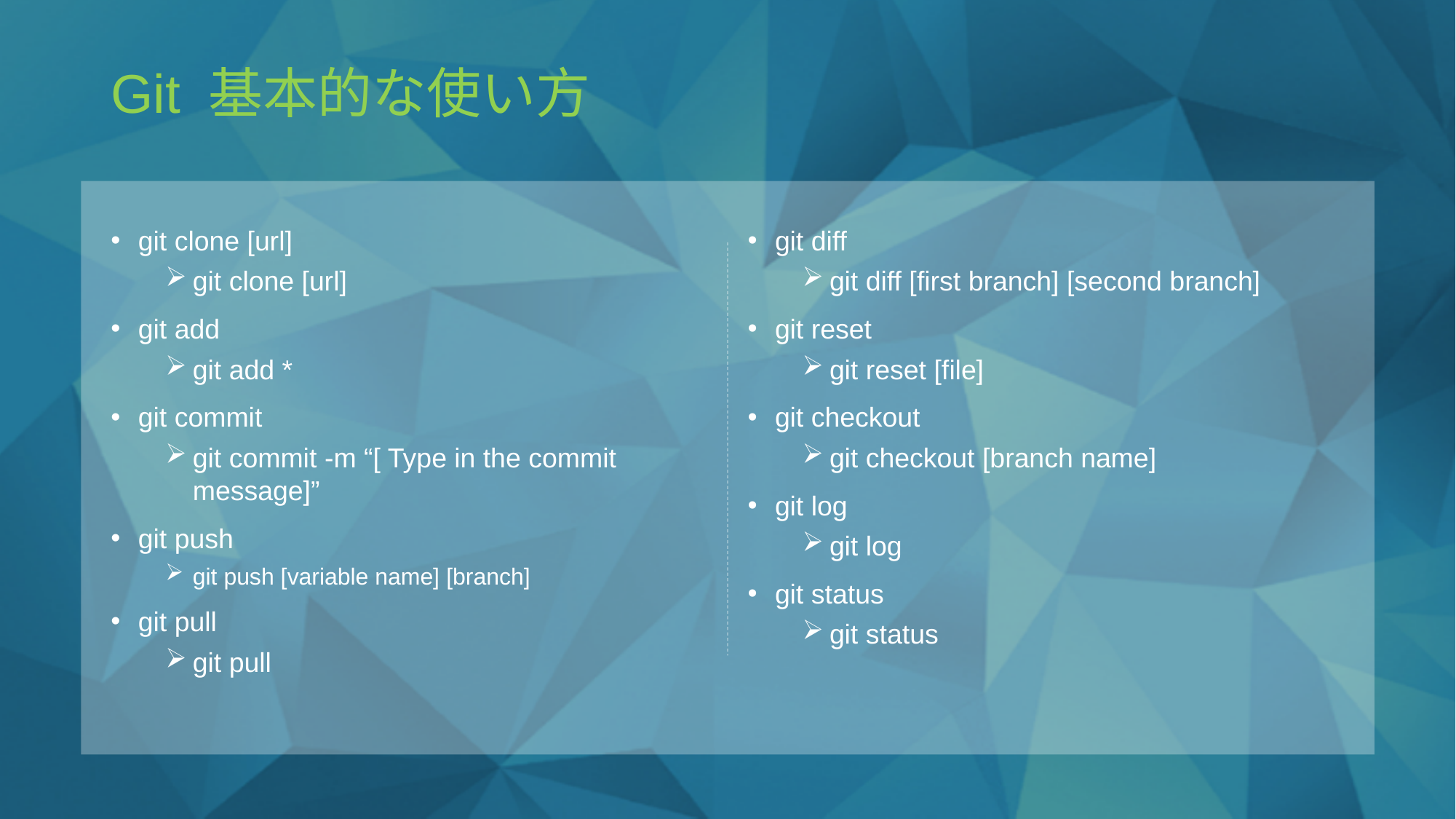

Git 基本的な使い方
git clone [url]
git clone [url]
git add
git add *
git commit
git commit -m “[ Type in the commit message]”
git push
git push [variable name] [branch]
git pull
git pull

git diff
git diff [first branch] [second branch]
git reset
git reset [file]
git checkout
git checkout [branch name]
git log
git log
git status
git status